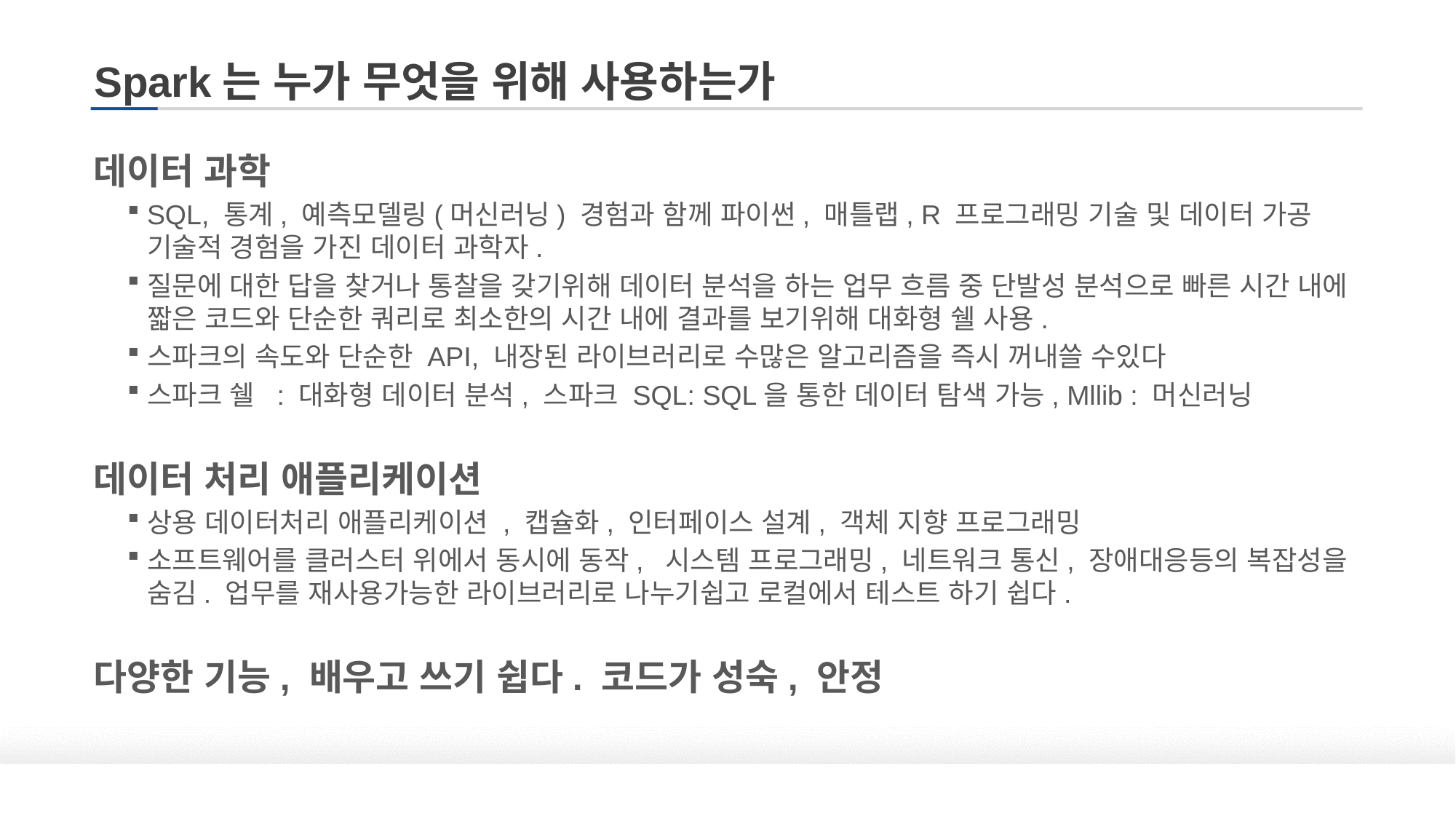

# Spark는 누가 무엇을 위해 사용하는가
데이터 과학
SQL, 통계, 예측모델링(머신러닝) 경험과 함께 파이썬, 매틀랩, R 프로그래밍 기술 및 데이터 가공 기술적 경험을 가진 데이터 과학자.
질문에 대한 답을 찾거나 통찰을 갖기위해 데이터 분석을 하는 업무 흐름 중 단발성 분석으로 빠른 시간 내에 짧은 코드와 단순한 쿼리로 최소한의 시간 내에 결과를 보기위해 대화형 쉘 사용.
스파크의 속도와 단순한 API, 내장된 라이브러리로 수많은 알고리즘을 즉시 꺼내쓸 수있다
스파크 쉘  : 대화형 데이터 분석, 스파크 SQL: SQL을 통한 데이터 탐색 가능, Mllib : 머신러닝

데이터 처리 애플리케이션
상용 데이터처리 애플리케이션 , 캡슐화, 인터페이스 설계, 객체 지향 프로그래밍
소프트웨어를 클러스터 위에서 동시에 동작,  시스템 프로그래밍, 네트워크 통신, 장애대응등의 복잡성을 숨김. 업무를 재사용가능한 라이브러리로 나누기쉽고 로컬에서 테스트 하기 쉽다.

다양한 기능, 배우고 쓰기 쉽다. 코드가 성숙, 안정